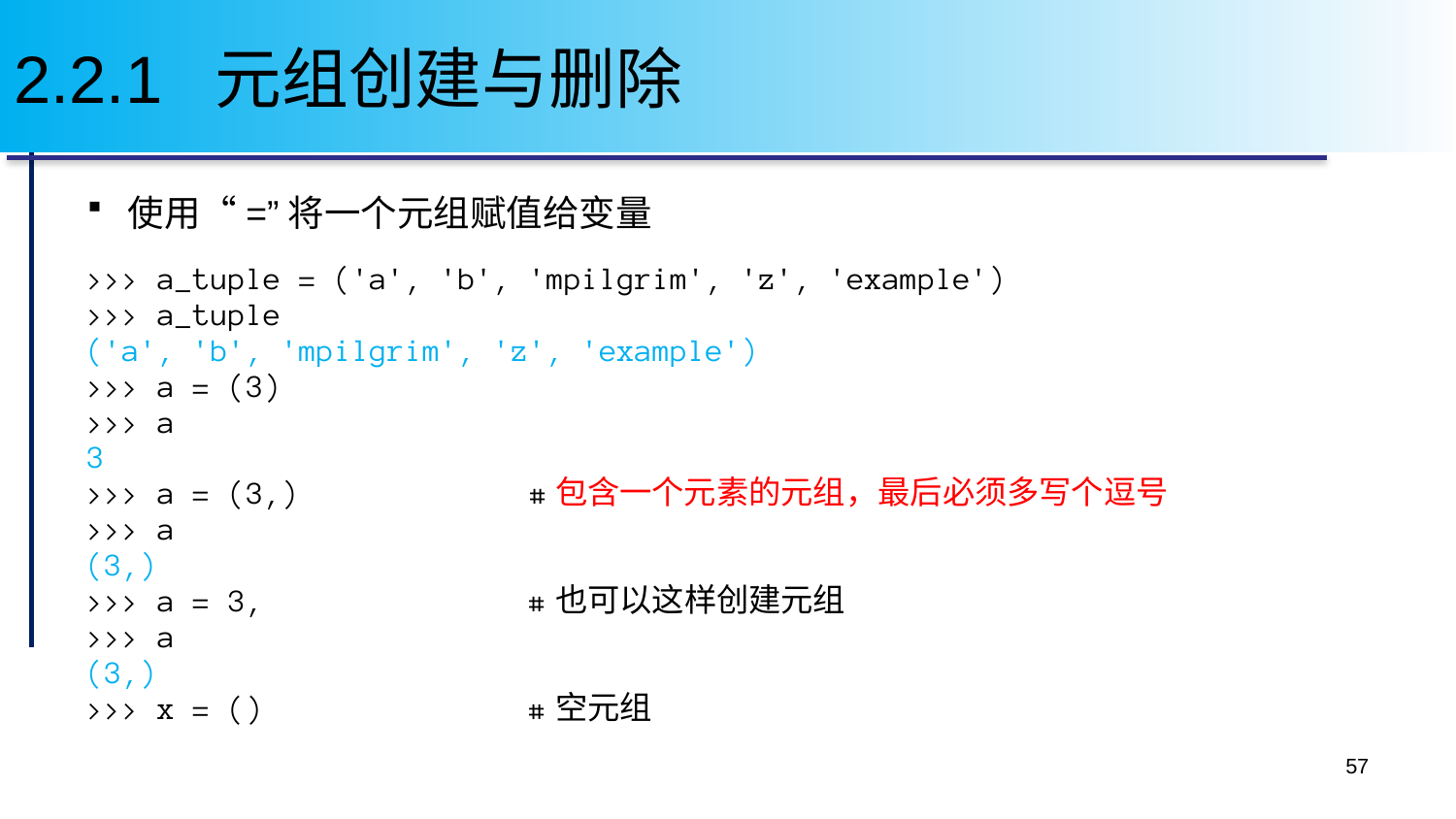

# 2.2.1  元组创建与删除
使用“=”将一个元组赋值给变量

>>> a_tuple = ('a', 'b', 'mpilgrim', 'z', 'example')
>>> a_tuple
('a', 'b', 'mpilgrim', 'z', 'example')
>>> a = (3)
>>> a
3
>>> a = (3,)             #包含一个元素的元组，最后必须多写个逗号
>>> a
(3,)
>>> a = 3,               #也可以这样创建元组
>>> a
(3,)
>>> x = ()               #空元组

57